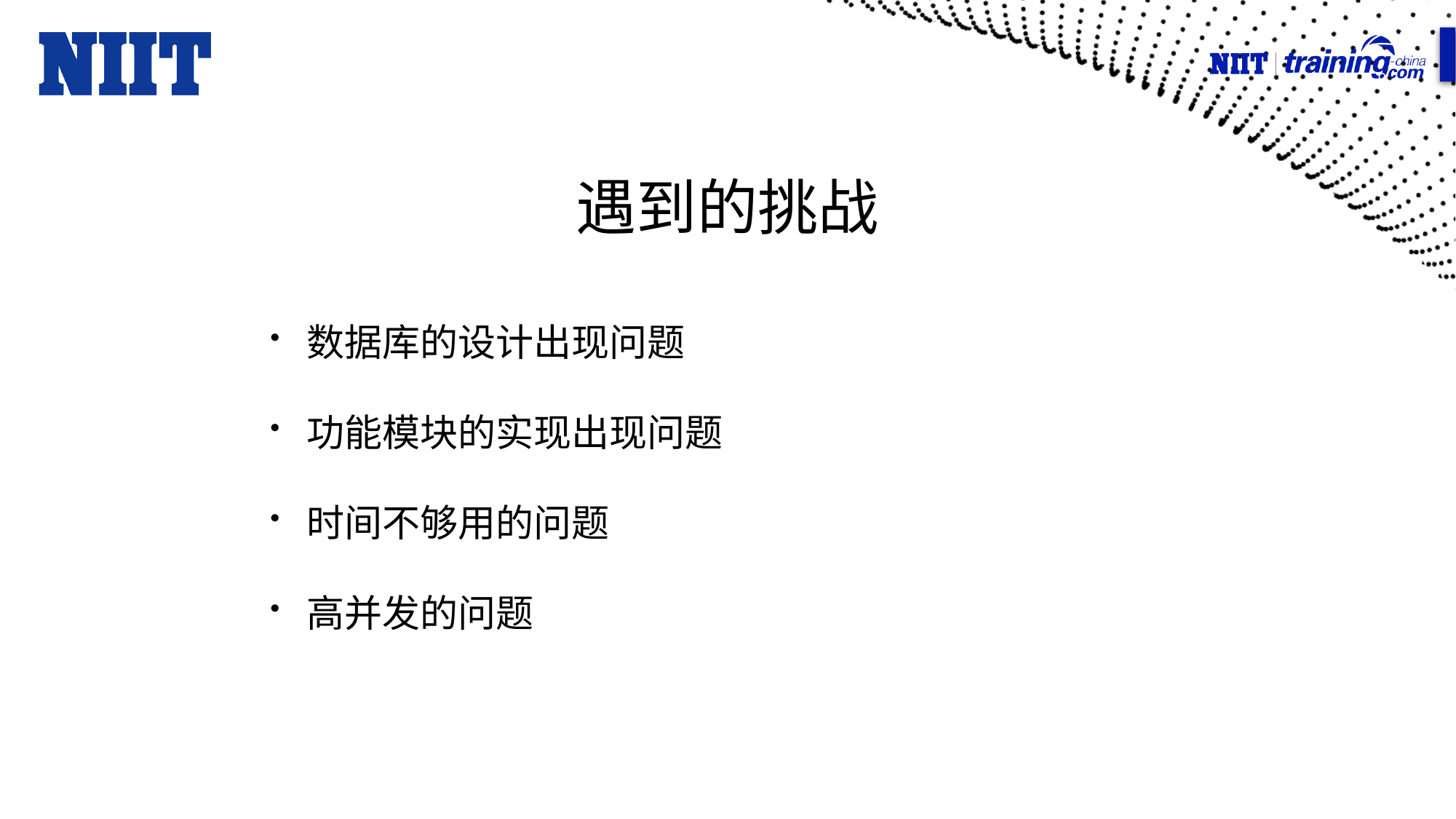

# 遇到的挑战
数据库的设计出现问题
功能模块的实现出现问题
时间不够用的问题
高并发的问题